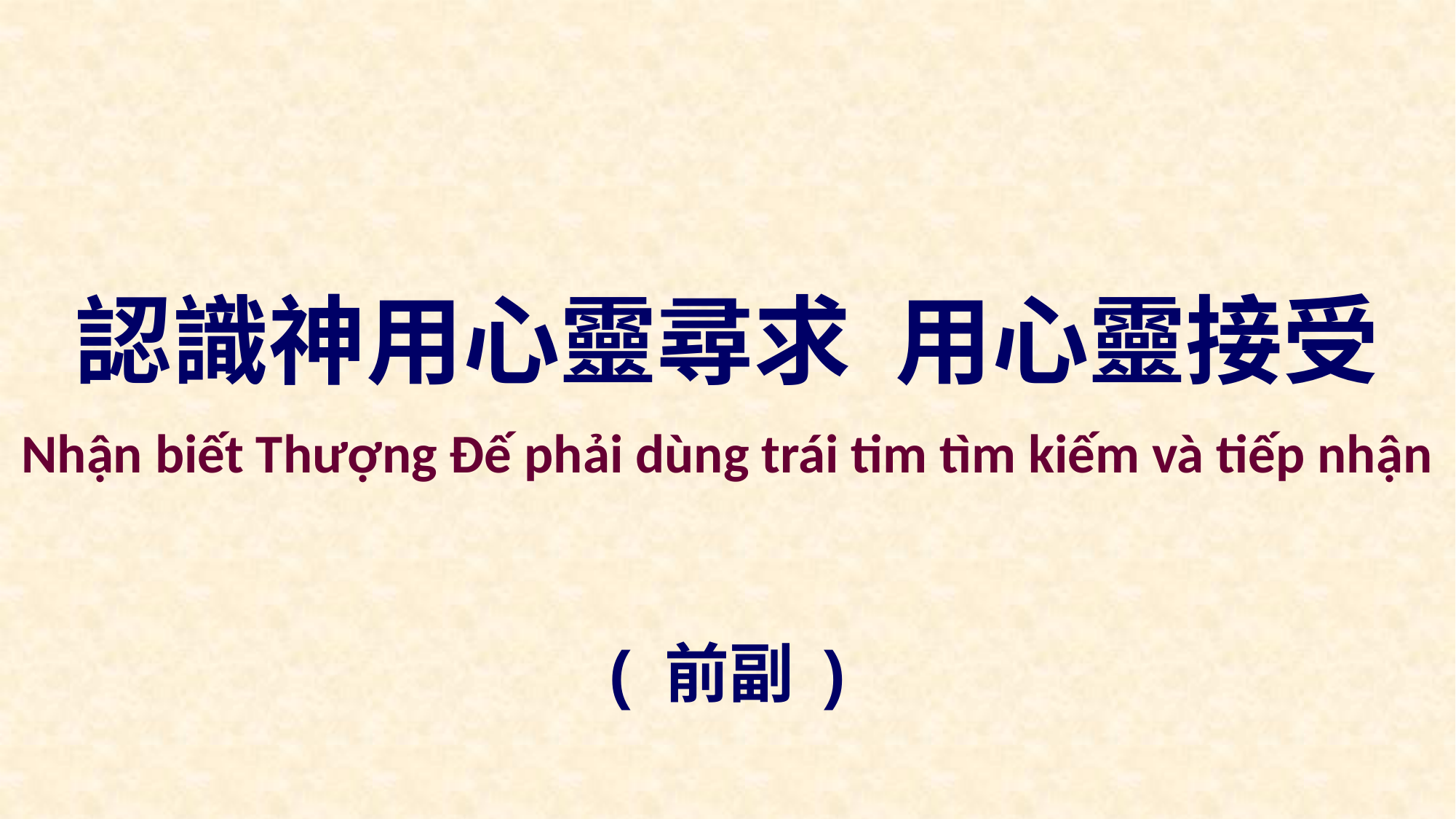

認識神用心靈尋求  用心靈接受
Nhận biết Thượng Đế phải dùng trái tim tìm kiếm và tiếp nhận
( 前副 )